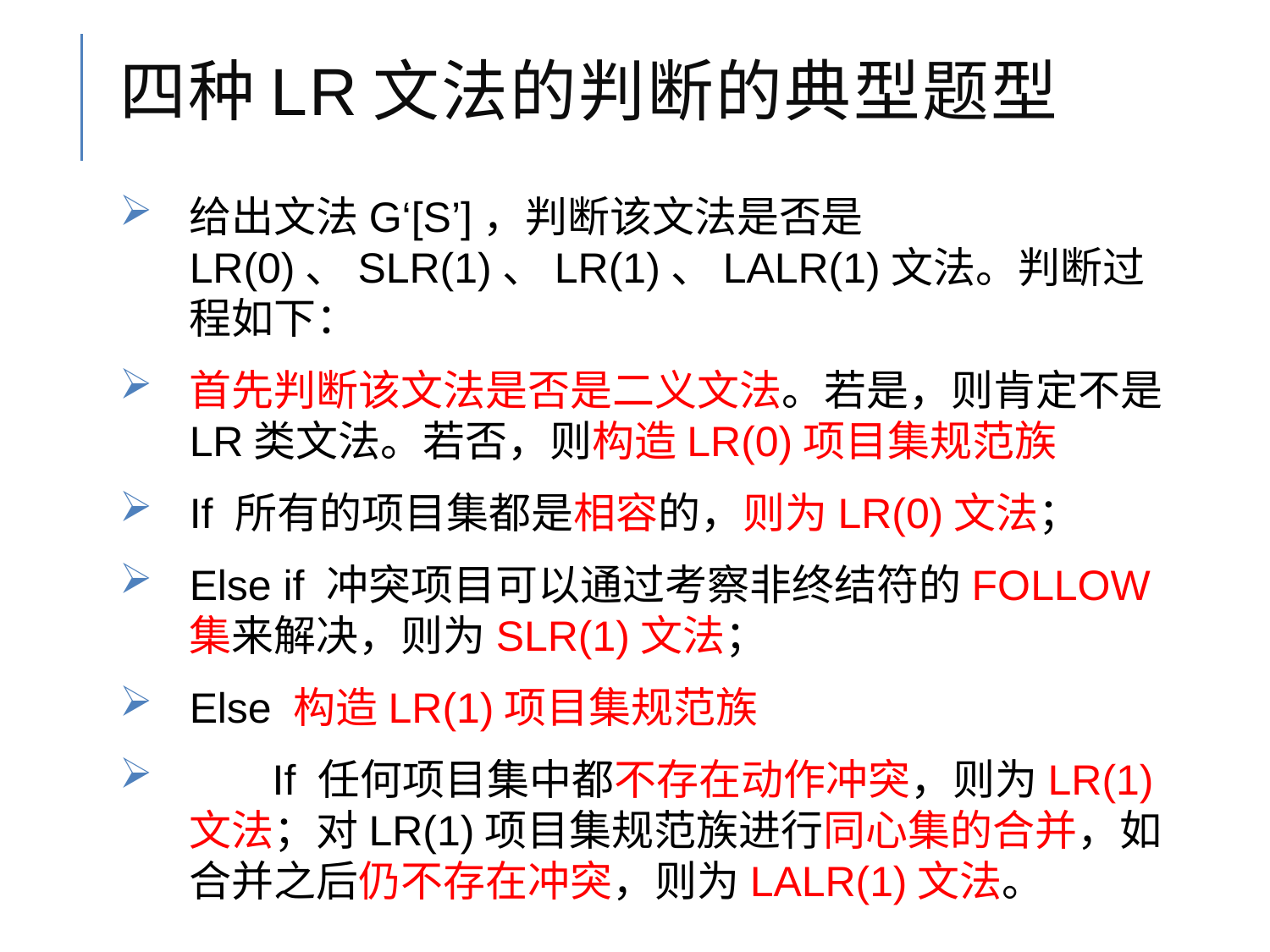

# 四种LR文法的判断的典型题型
给出文法G‘[S’]，判断该文法是否是LR(0)、SLR(1)、LR(1)、LALR(1)文法。判断过程如下：
首先判断该文法是否是二义文法。若是，则肯定不是LR类文法。若否，则构造LR(0)项目集规范族
If 所有的项目集都是相容的，则为LR(0)文法；
Else if 冲突项目可以通过考察非终结符的FOLLOW集来解决，则为SLR(1)文法；
Else 构造LR(1)项目集规范族
       If 任何项目集中都不存在动作冲突，则为LR(1)文法；对LR(1)项目集规范族进行同心集的合并，如合并之后仍不存在冲突，则为LALR(1)文法。
92